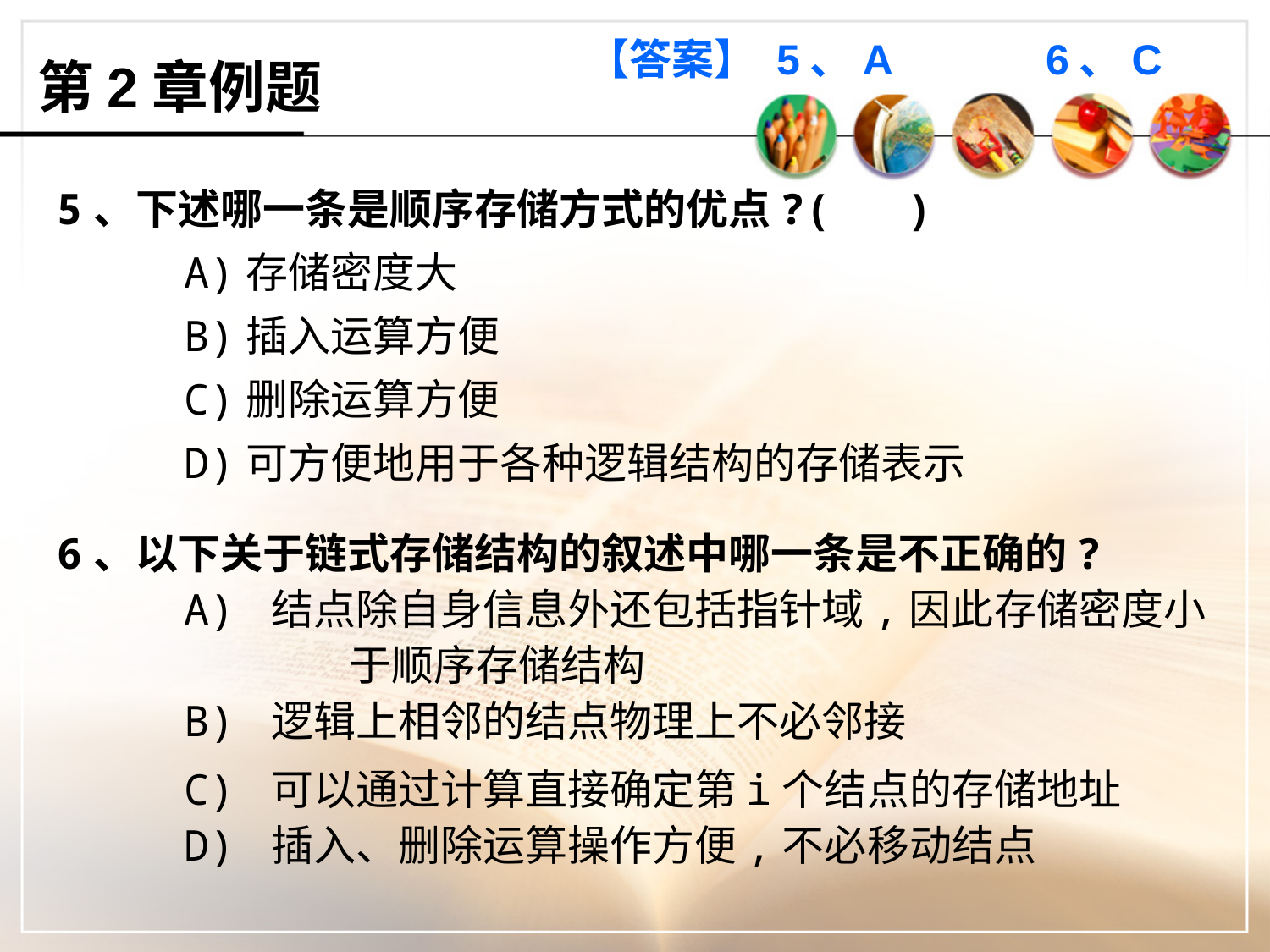

【答案】 5、A      6、C
第2章例题
5、下述哪一条是顺序存储方式的优点?(   )
     A)存储密度大
     B)插入运算方便
     C)删除运算方便
     D)可方便地用于各种逻辑结构的存储表示

6、以下关于链式存储结构的叙述中哪一条是不正确的?
	A) 结点除自身信息外还包括指针域,因此存储密度小		    于顺序存储结构
	B) 逻辑上相邻的结点物理上不必邻接
	C) 可以通过计算直接确定第i个结点的存储地址
	D) 插入、删除运算操作方便,不必移动结点